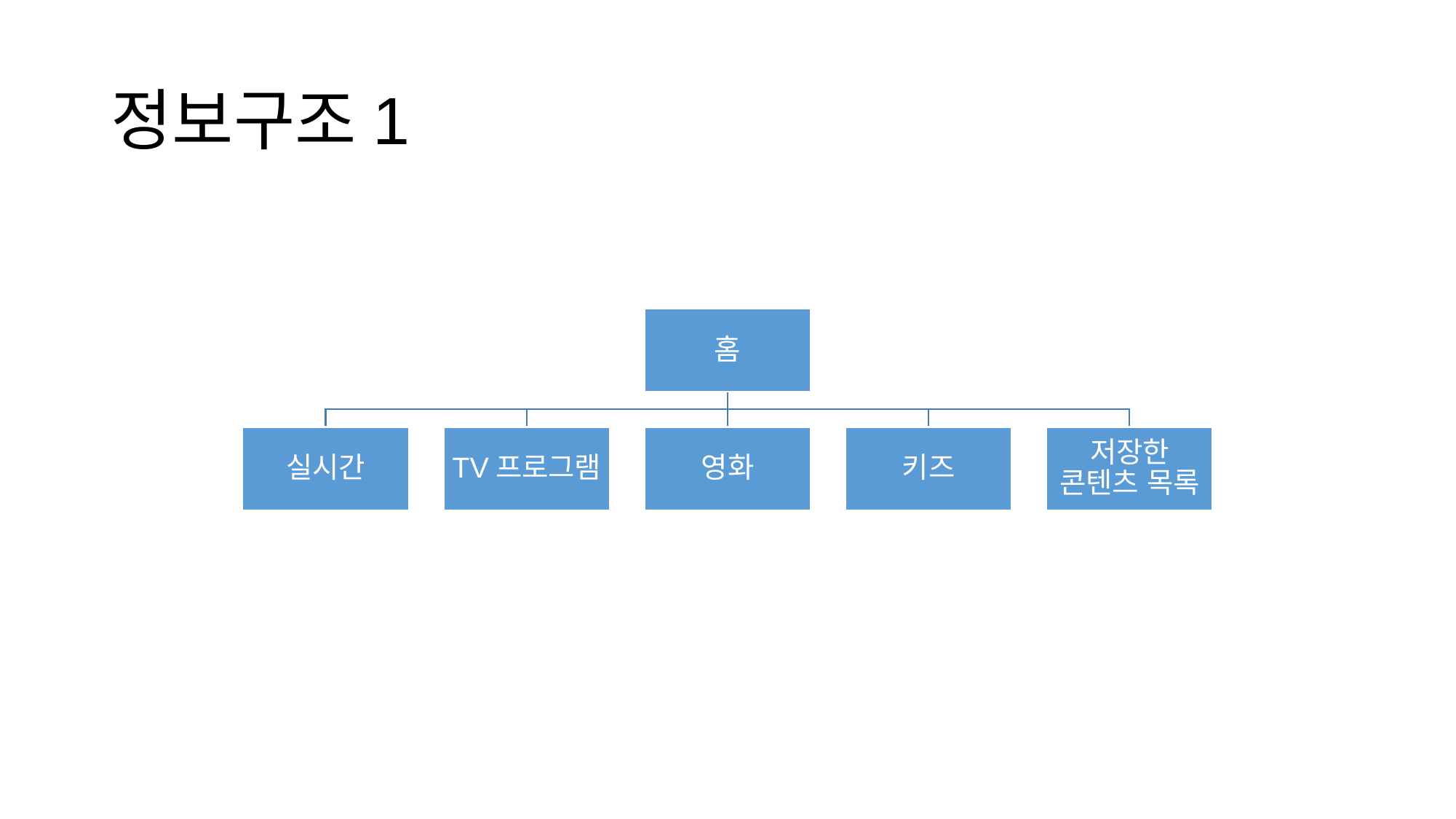

# 정보구조1
홈
실시간
TV프로그램
영화
키즈
저장한 콘텐츠 목록